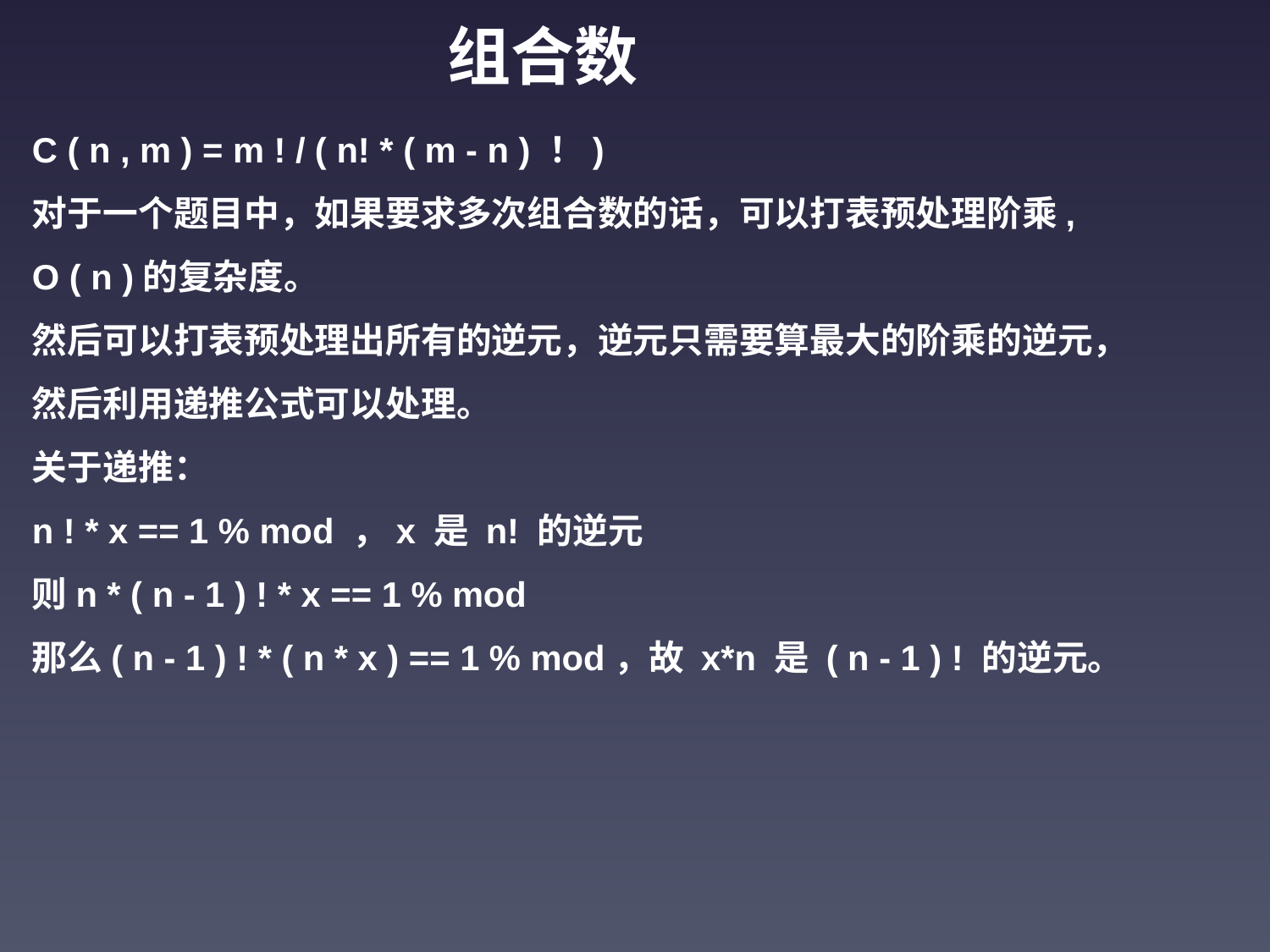

组合数
C ( n , m ) = m ! / ( n! * ( m - n ) ！)
对于一个题目中，如果要求多次组合数的话，可以打表预处理阶乘,
O ( n )的复杂度。
然后可以打表预处理出所有的逆元，逆元只需要算最大的阶乘的逆元，
然后利用递推公式可以处理。
关于递推：
n ! * x == 1 % mod ，x 是 n! 的逆元
则n * ( n - 1 ) ! * x == 1 % mod
那么( n - 1 ) ! * ( n * x ) == 1 % mod，故 x*n 是 ( n - 1 ) ! 的逆元。